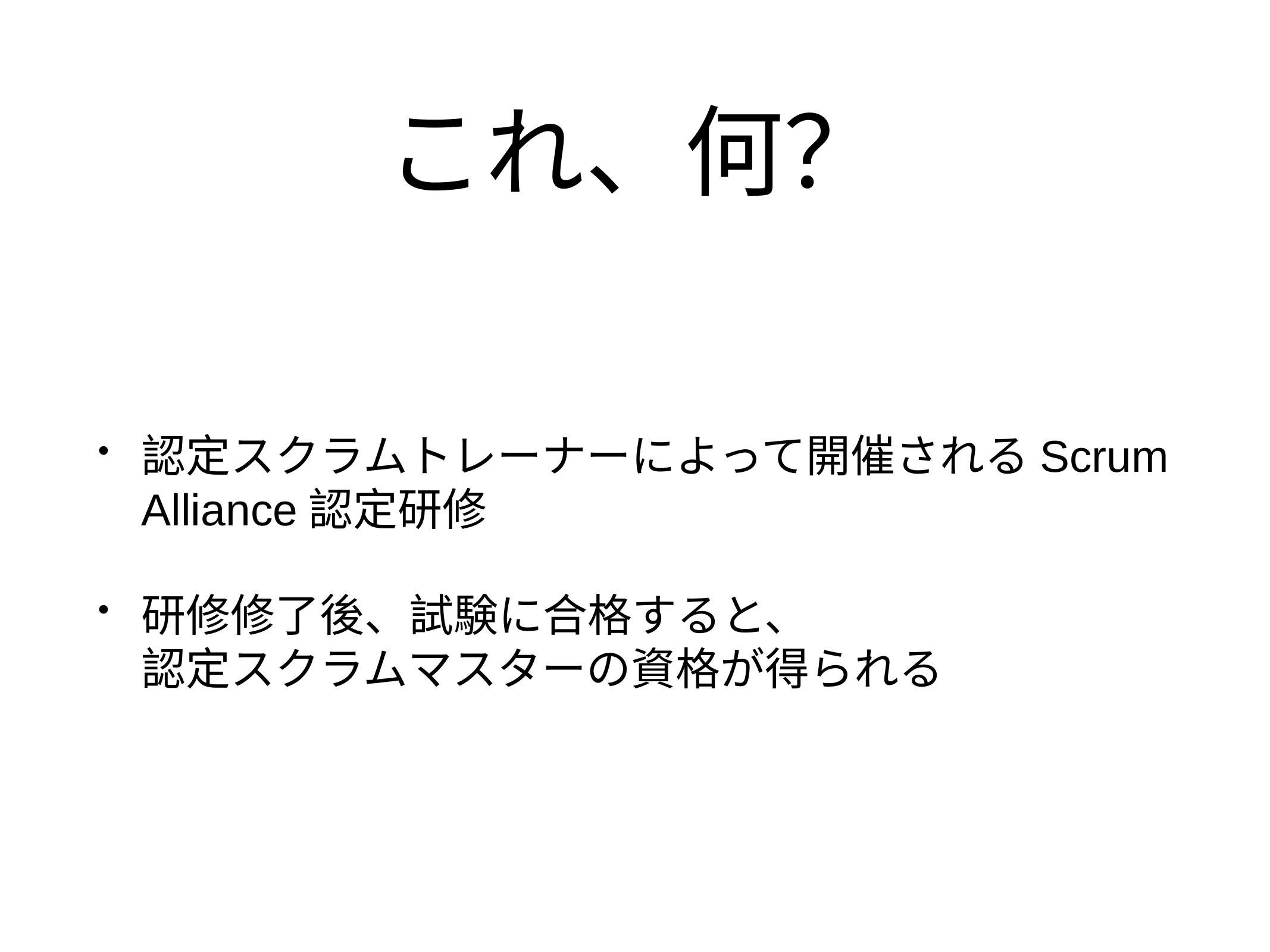

# これ、何？
認定スクラムトレーナーによって開催されるScrum Alliance認定研修
研修修了後、試験に合格すると、
認定スクラムマスターの資格が得られる